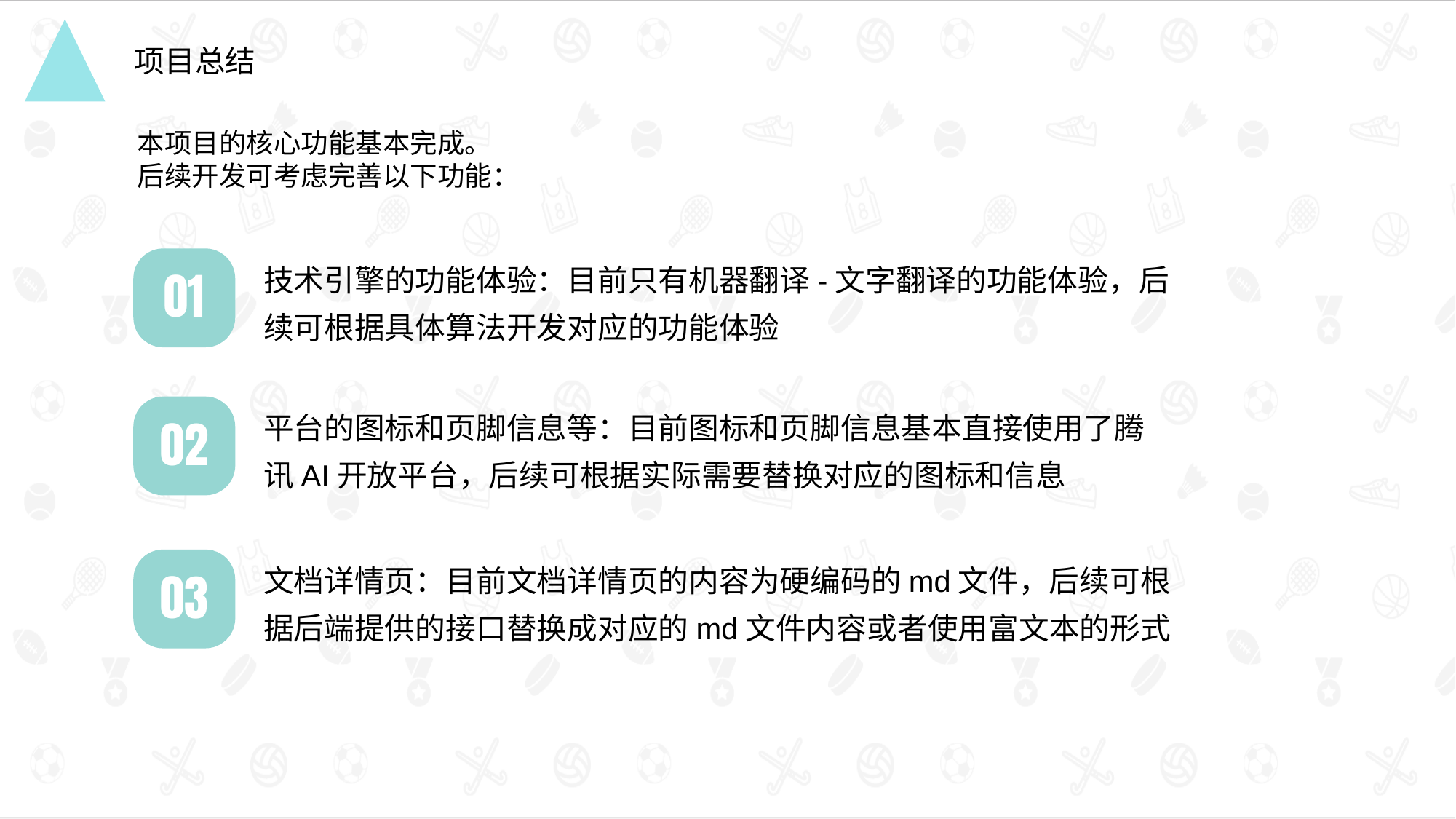

项目总结
本项目的核心功能基本完成。
后续开发可考虑完善以下功能：
技术引擎的功能体验：目前只有机器翻译-文字翻译的功能体验，后续可根据具体算法开发对应的功能体验
01
平台的图标和页脚信息等：目前图标和页脚信息基本直接使用了腾讯AI开放平台，后续可根据实际需要替换对应的图标和信息
02
文档详情页：目前文档详情页的内容为硬编码的md文件，后续可根据后端提供的接口替换成对应的md文件内容或者使用富文本的形式
03